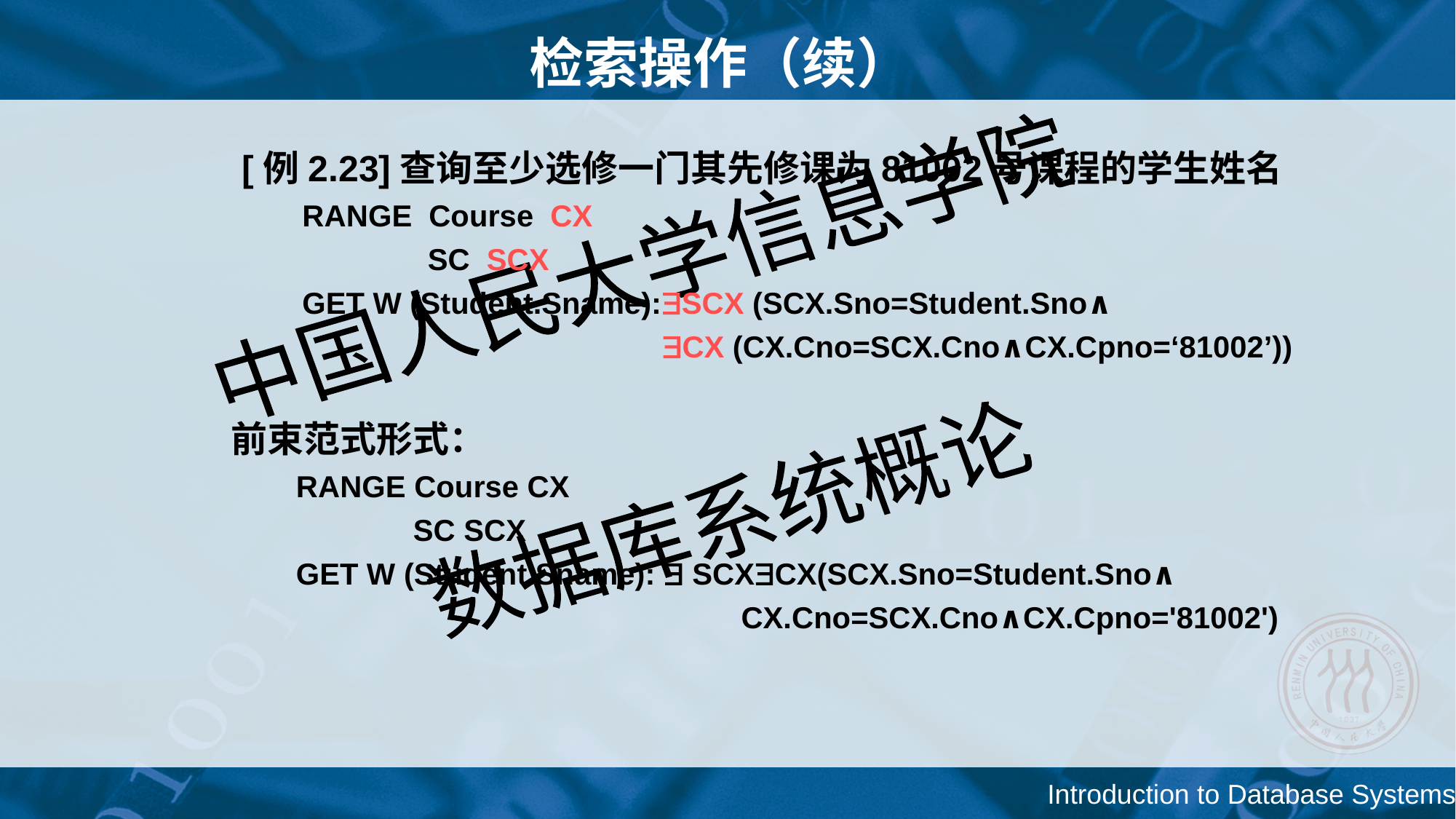

# 检索操作（续）
   [例2.23]查询至少选修一门其先修课为81002号课程的学生姓名
    RANGE  Course  CX
                   SC  SCX
    GET W (Student.Sname):∃SCX (SCX.Sno=Student.Sno∧
                                               ∃CX (CX.Cno=SCX.Cno∧CX.Cpno=‘81002’))

 前束范式形式：
	RANGE Course CX
	              SC SCX
	GET W (Student.Sname): ∃ SCX∃CX(SCX.Sno=Student.Sno∧
					 CX.Cno=SCX.Cno∧CX.Cpno='81002')